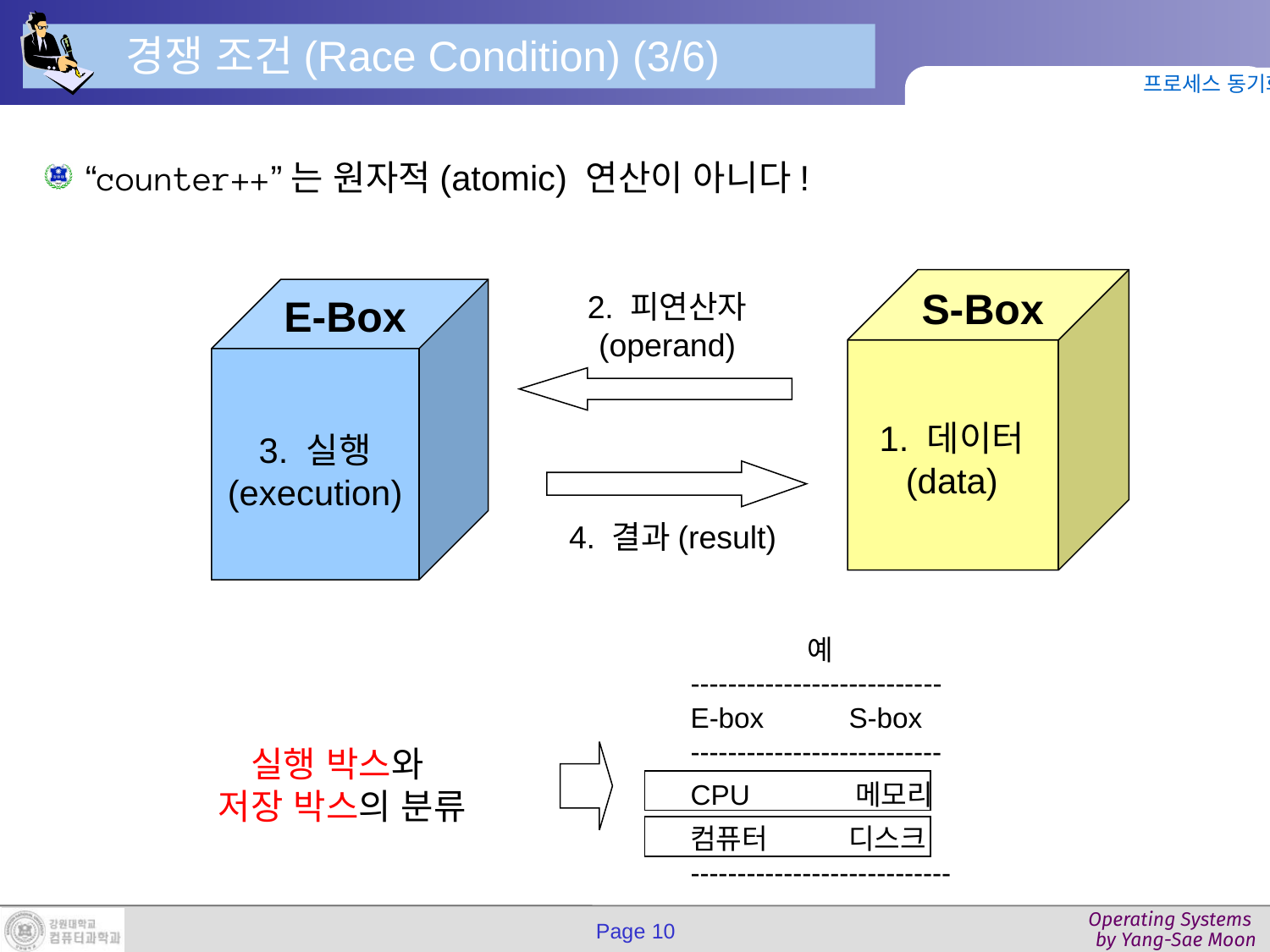

경쟁 조건(Race Condition) (3/6)
프로세스 동기화
“counter++”는 원자적(atomic) 연산이 아니다!

S-Box

2. 피연산자
(operand)
E-Box

1. 데이터
(data)
3. 실행
(execution)

4. 결과(result)
              예
---------------------------
E-box	    S-box
---------------------------
CPU	    메모리
컴퓨터	    디스크
----------------------------

실행 박스와
저장 박스의 분류

Page 10